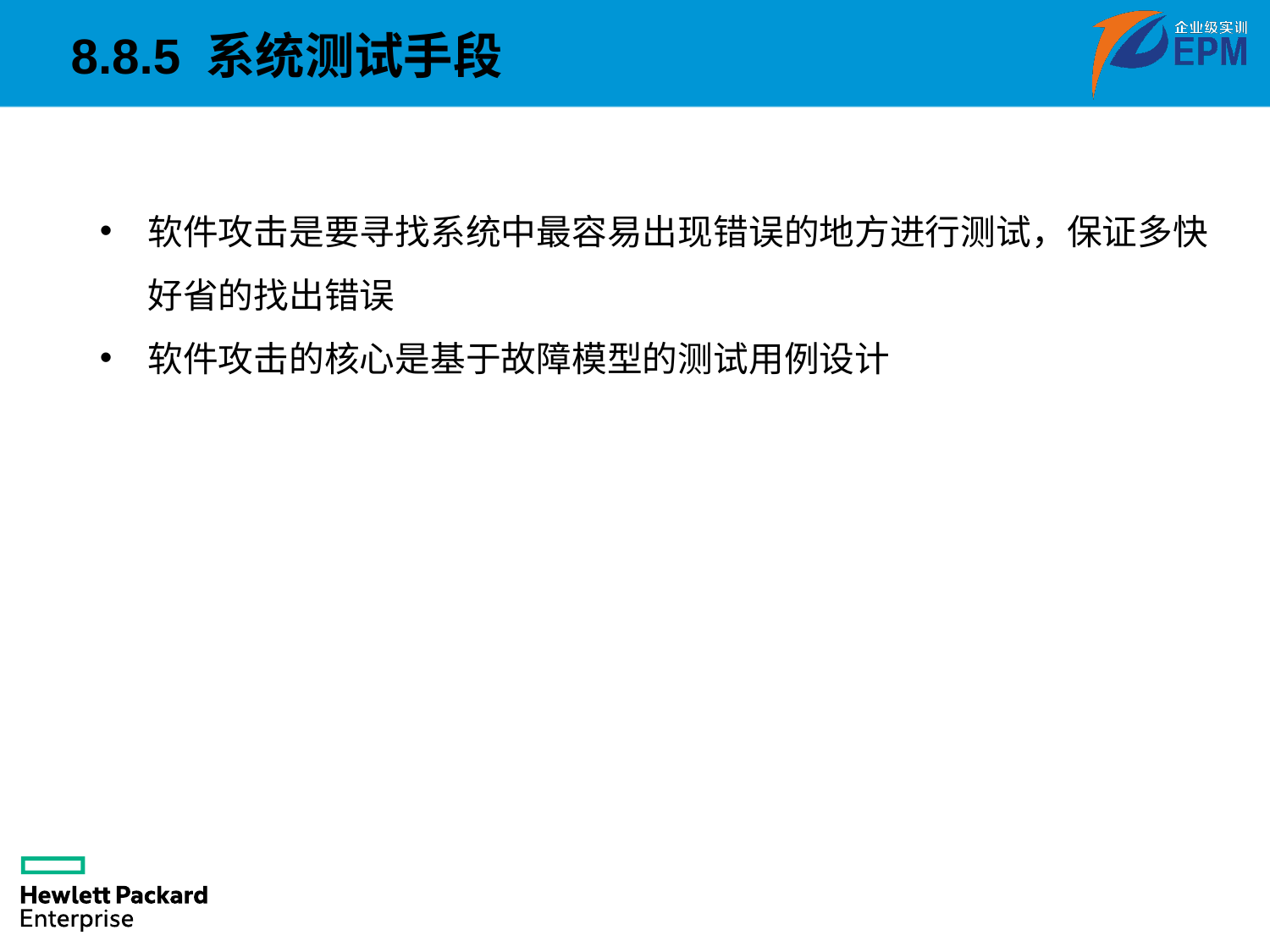

8.8.5 系统测试手段
软件攻击是要寻找系统中最容易出现错误的地方进行测试，保证多快好省的找出错误
软件攻击的核心是基于故障模型的测试用例设计